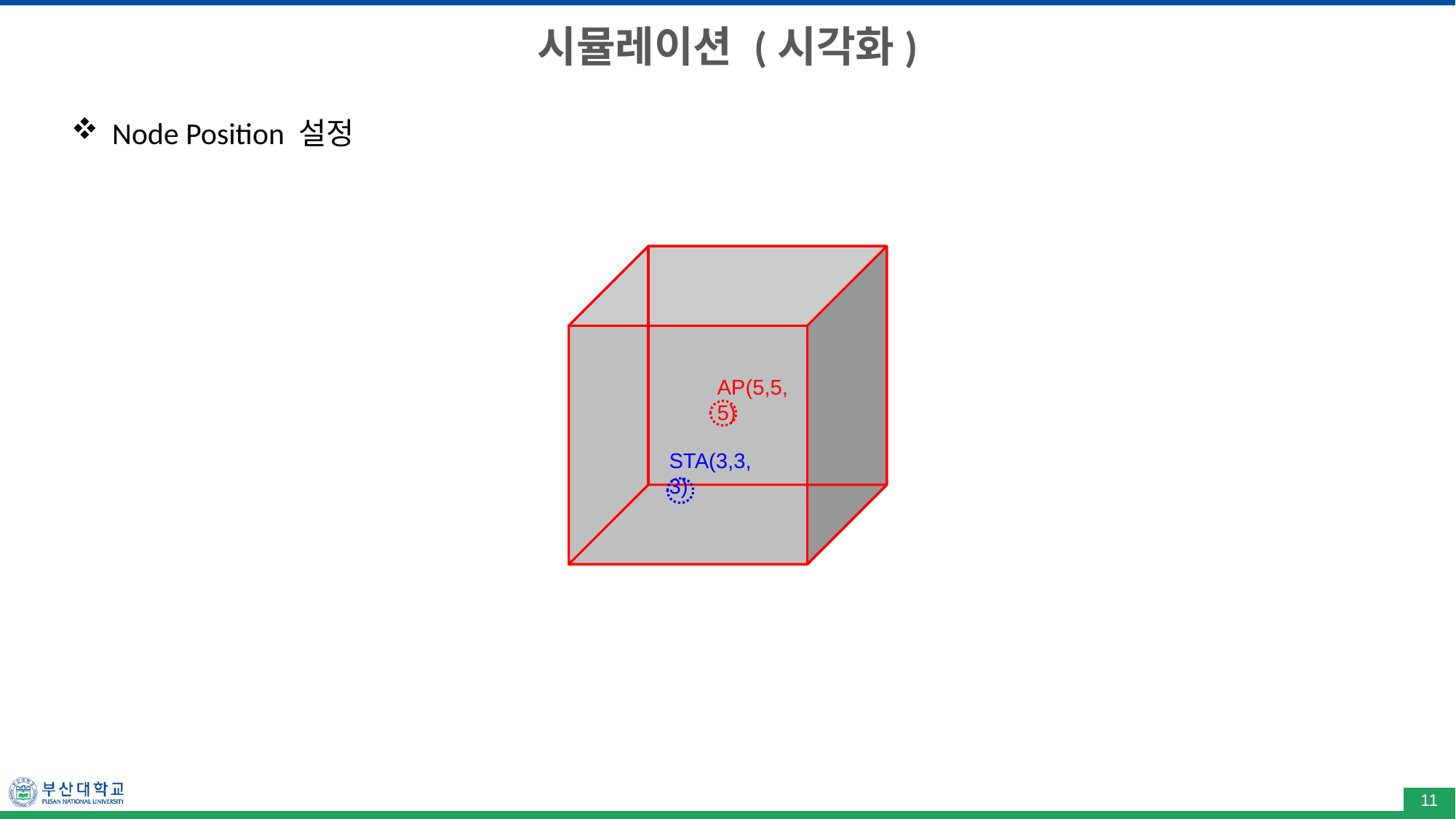

# 시뮬레이션 (시각화)
Node Position 설정

AP(5,5,5)

STA(3,3,3)

11